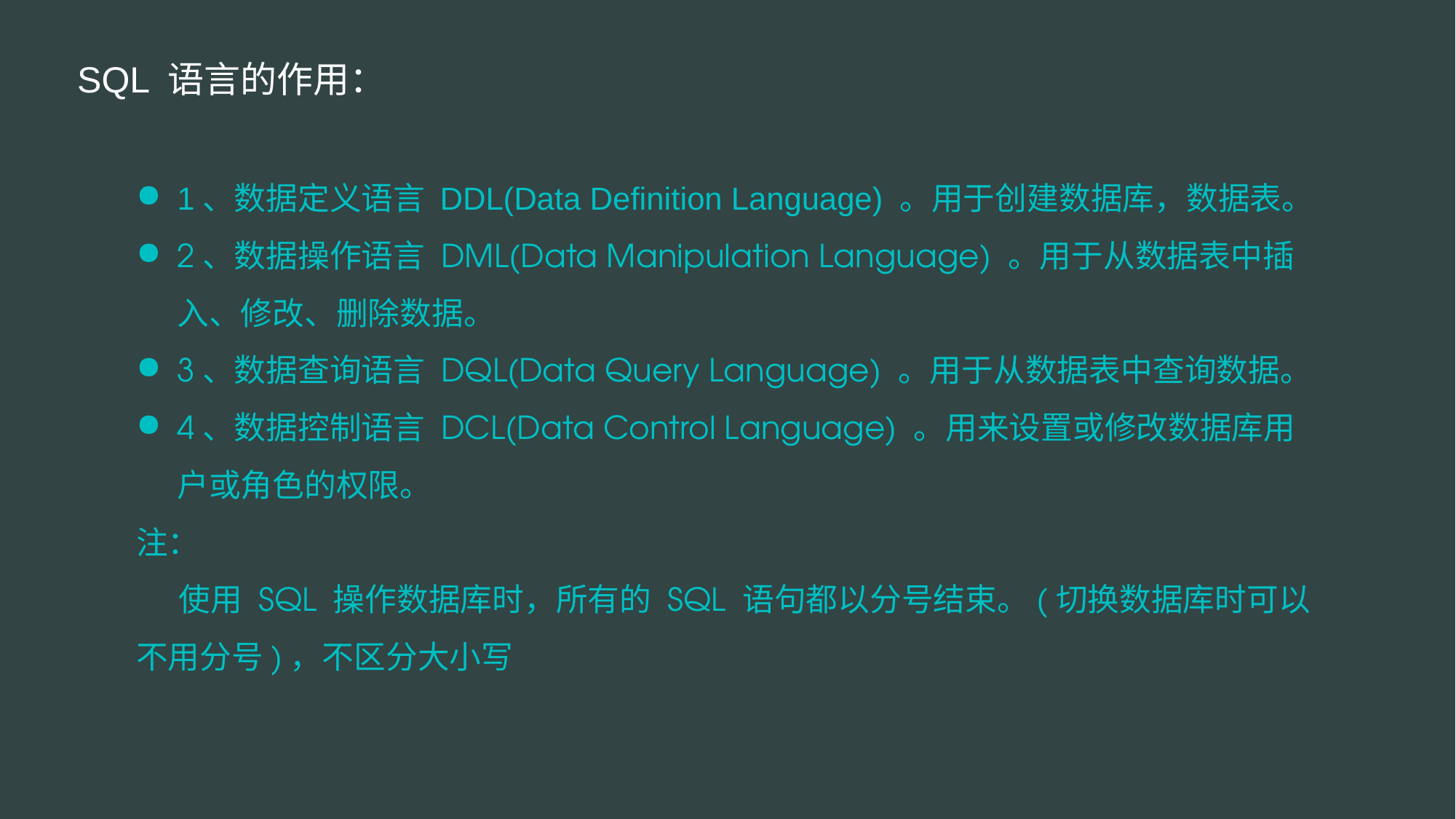

SQL 语言的作用：
1、数据定义语言 DDL(Data Definition Language) 。用于创建数据库，数据表。
2、数据操作语言 DML(Data Manipulation Language) 。用于从数据表中插入、修改、删除数据。
3、数据查询语言 DQL(Data Query Language) 。用于从数据表中查询数据。
4、数据控制语言 DCL(Data Control Language) 。用来设置或修改数据库用户或角色的权限。
注：
    使用 SQL 操作数据库时，所有的 SQL 语句都以分号结束。(切换数据库时可以不用分号)，不区分大小写